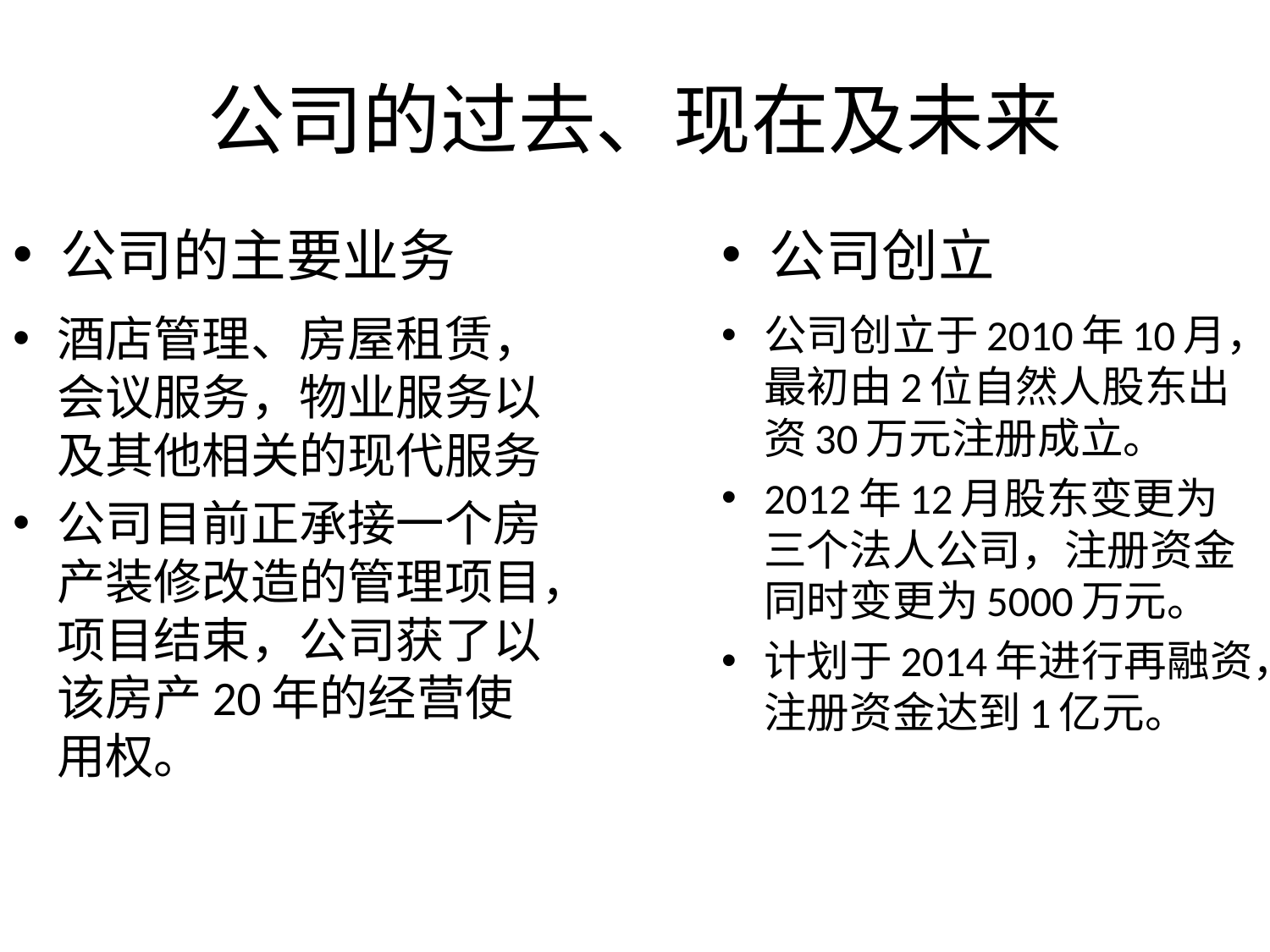

# 公司的过去、现在及未来
公司的主要业务
公司创立
酒店管理、房屋租赁，会议服务，物业服务以及其他相关的现代服务
公司目前正承接一个房产装修改造的管理项目，项目结束，公司获了以该房产20年的经营使用权。
公司创立于2010年10月，最初由2位自然人股东出资30万元注册成立。
2012年12月股东变更为三个法人公司，注册资金同时变更为5000万元。
计划于2014年进行再融资，注册资金达到1亿元。